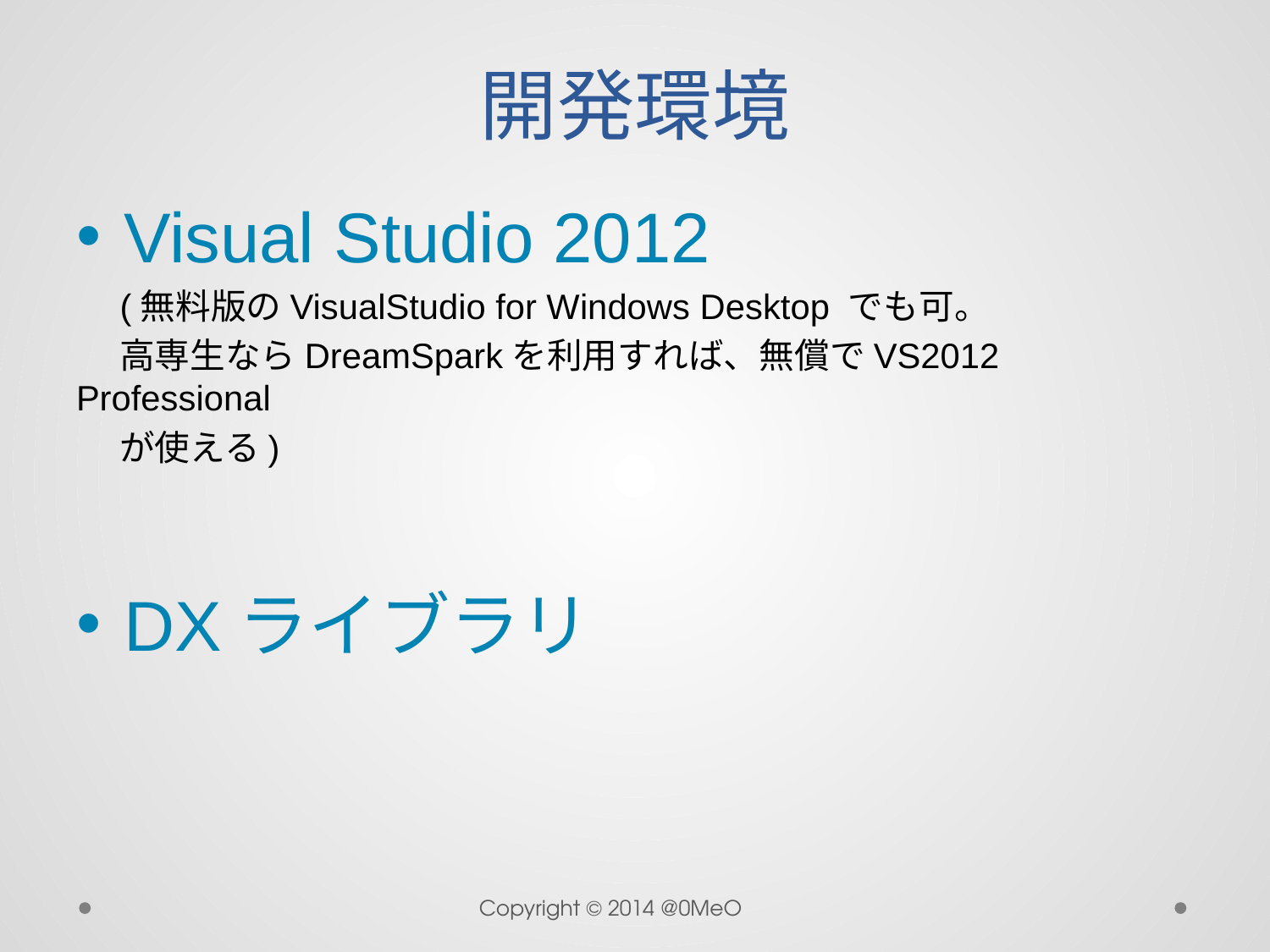

# 開発環境
Visual Studio 2012
　(無料版のVisualStudio for Windows Desktop でも可。
　 高専生ならDreamSparkを利用すれば、無償でVS2012 Professional
　 が使える)

DXライブラリ